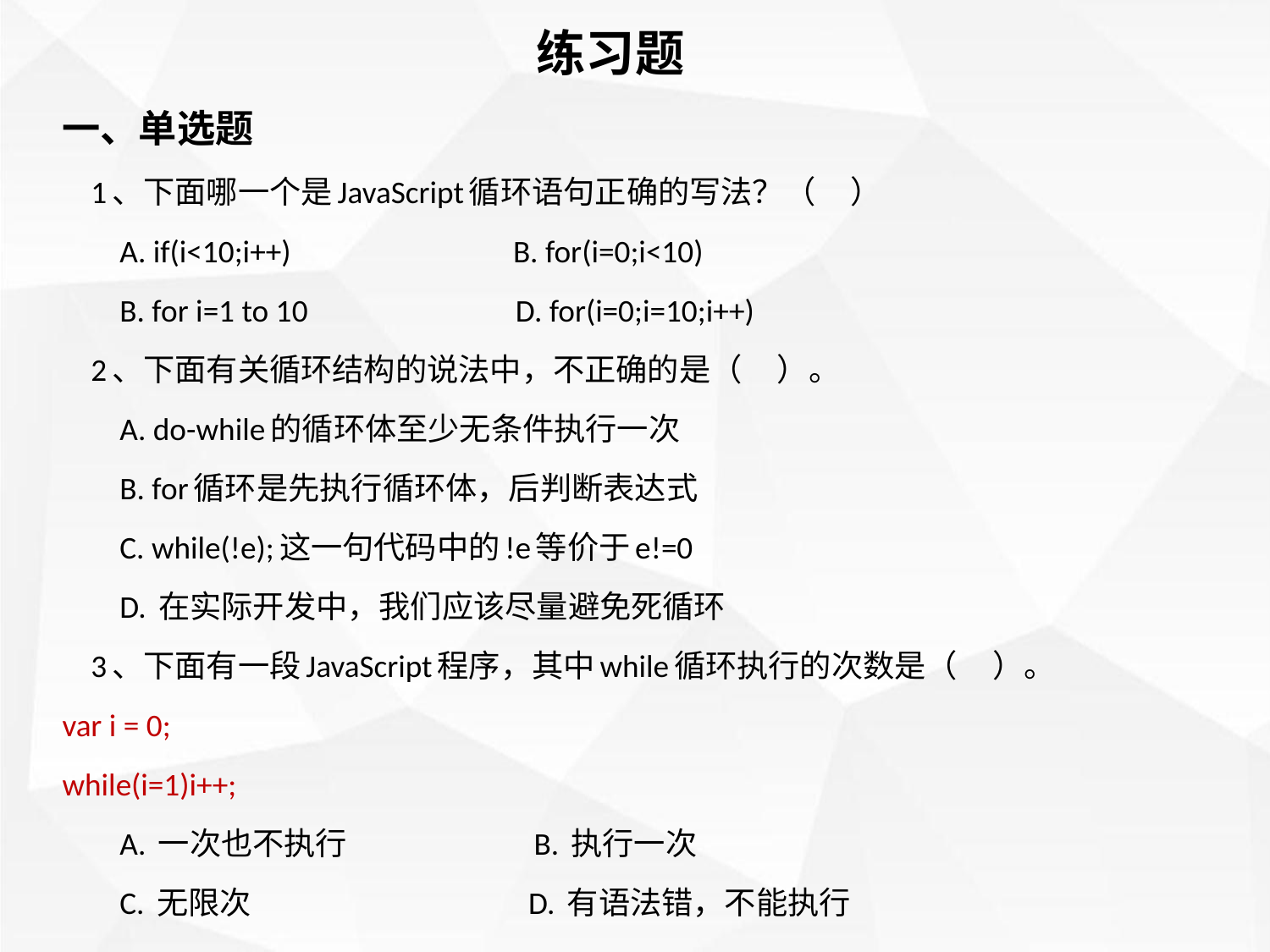

练习题
一、单选题
    1、下面哪一个是JavaScript循环语句正确的写法？（     ）
        A. if(i<10;i++)                               B. for(i=0;i<10)
        B. for i=1 to 10                             D. for(i=0;i=10;i++)
    2、下面有关循环结构的说法中，不正确的是（     ）。
        A. do-while的循环体至少无条件执行一次
        B. for循环是先执行循环体，后判断表达式
        C. while(!e);这一句代码中的!e等价于e!=0
        D. 在实际开发中，我们应该尽量避免死循环
    3、下面有一段JavaScript程序，其中while循环执行的次数是（     ）。
var i = 0;
while(i=1)i++;
        A. 一次也不执行                          B. 执行一次
        C. 无限次                                       D. 有语法错，不能执行